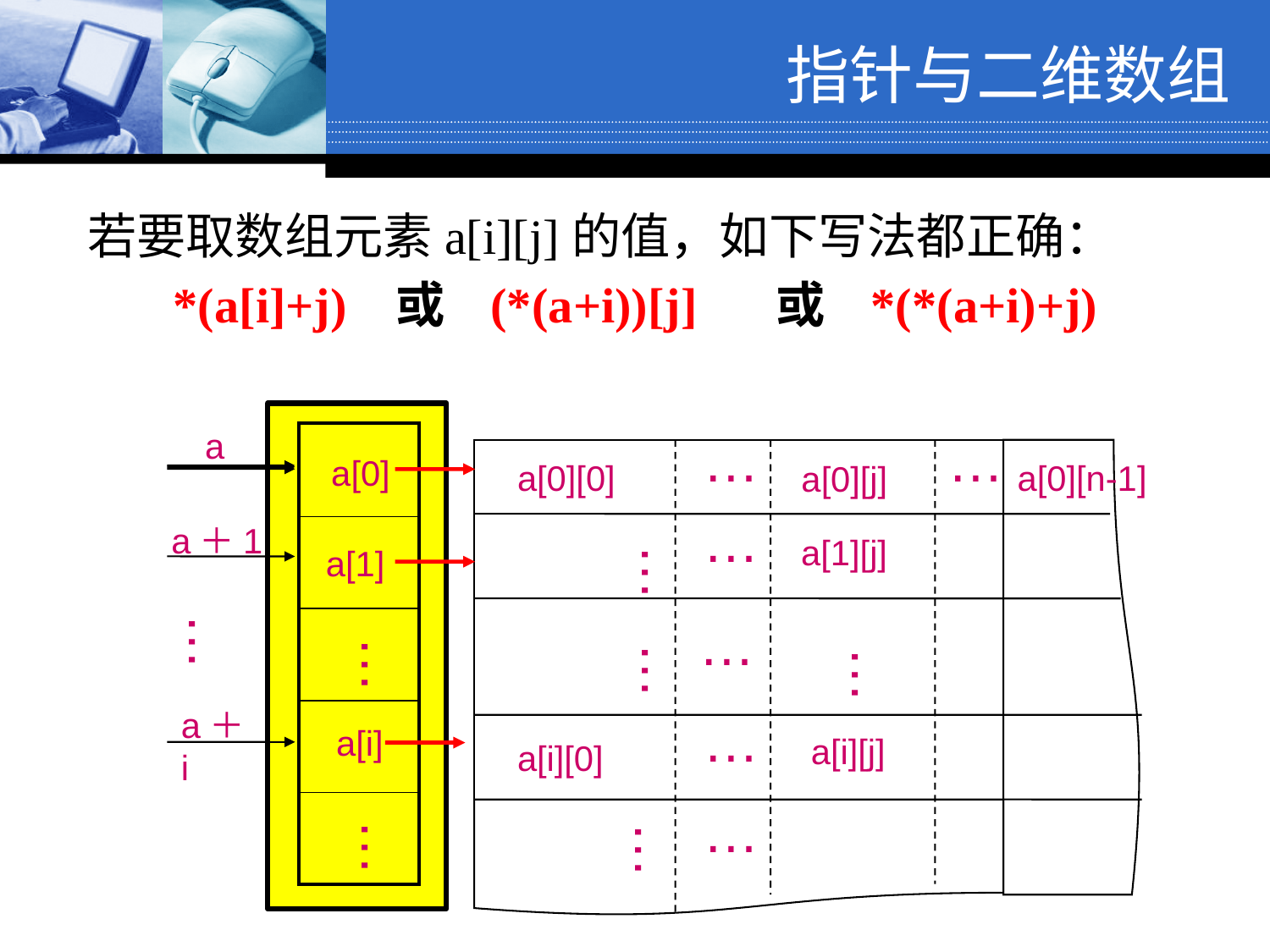

指针与二维数组
若要取数组元素a[i][j]的值，如下写法都正确：
       *(a[i]+j)   或   (*(a+i))[j]    或   *(*(a+i)+j)

a
…
…
|  |
| --- |
|  |
|  |
|  |
|  |

a[0]
a[0][0]
a[0][n-1]
a[0][j]

…
a＋1

a[1][j]
…
a[1]

…
…
…
…
…
a＋i
…
a[i]

a[i][j]
a[i][0]

…

…
…